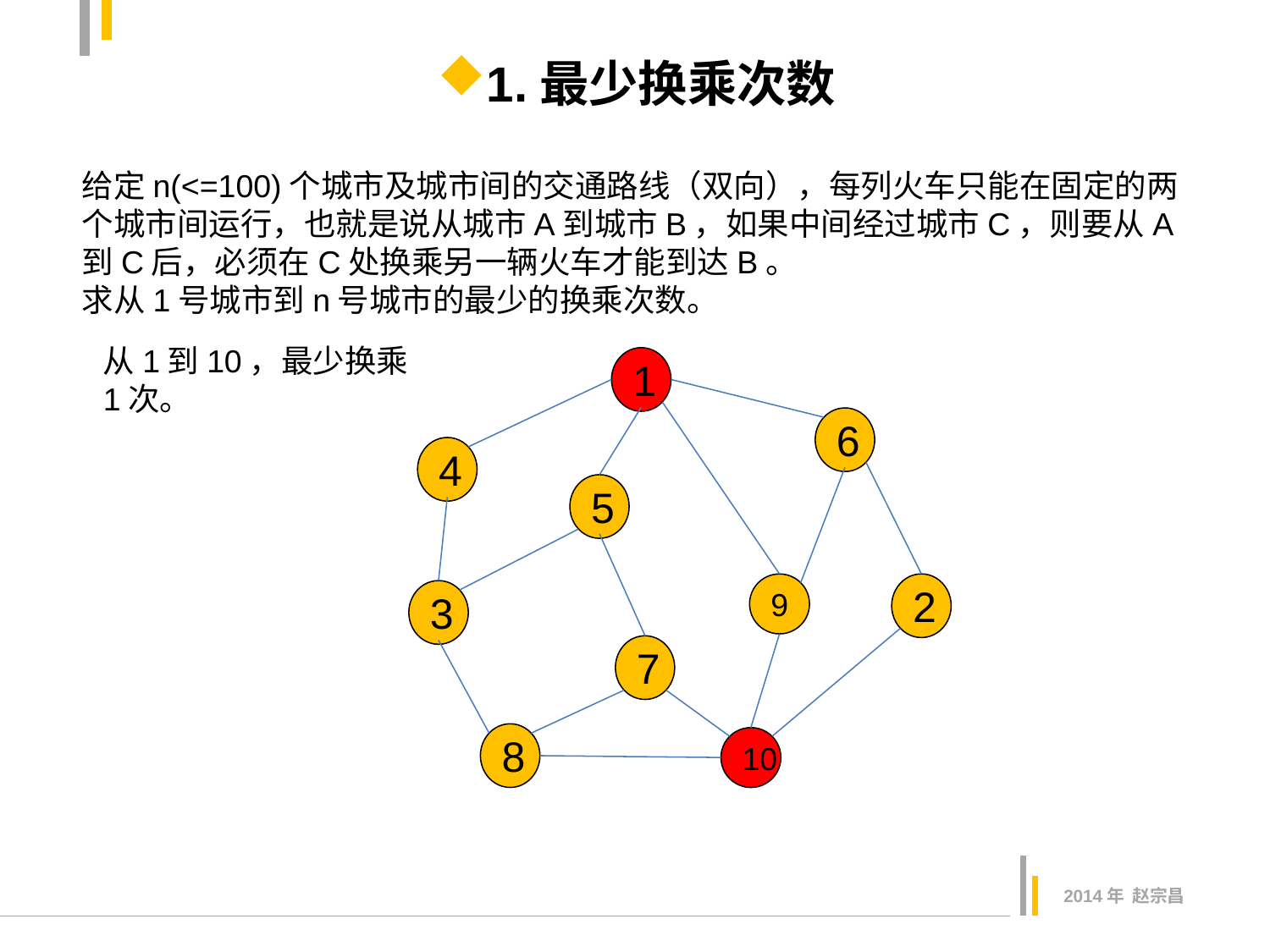

1.最少换乘次数

给定n(<=100)个城市及城市间的交通路线（双向），每列火车只能在固定的两个城市间运行，也就是说从城市A到城市B，如果中间经过城市C，则要从A到C后，必须在C处换乘另一辆火车才能到达B。
求从1号城市到n号城市的最少的换乘次数。
从1到10，最少换乘1次。
1
6
4
5
9
2
3
7
8
10